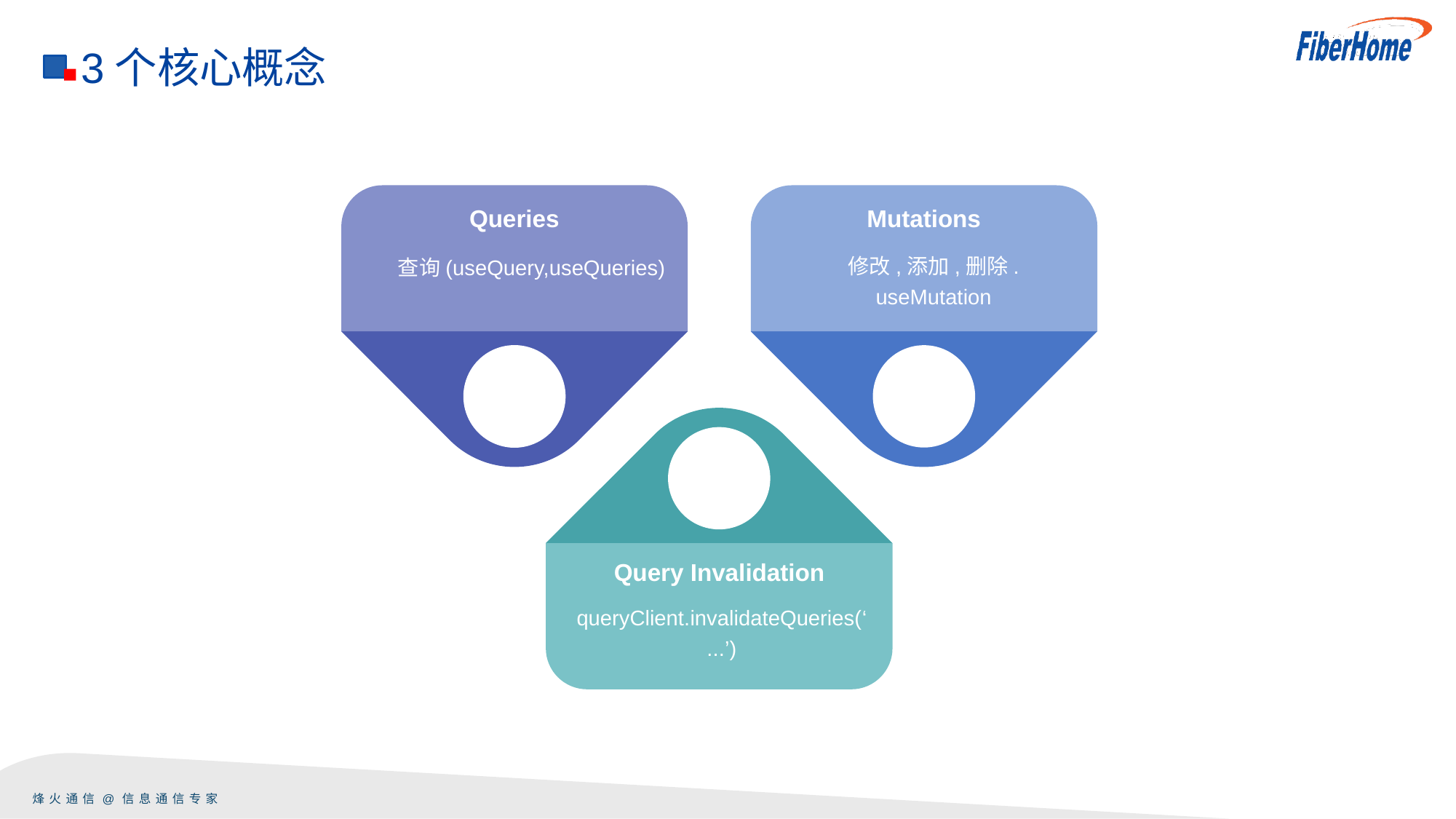

3个核心概念

Queries
Mutations
修改,添加,删除.
useMutation
查询(useQuery,useQueries)

Query Invalidation
queryClient.invalidateQueries(‘...’)